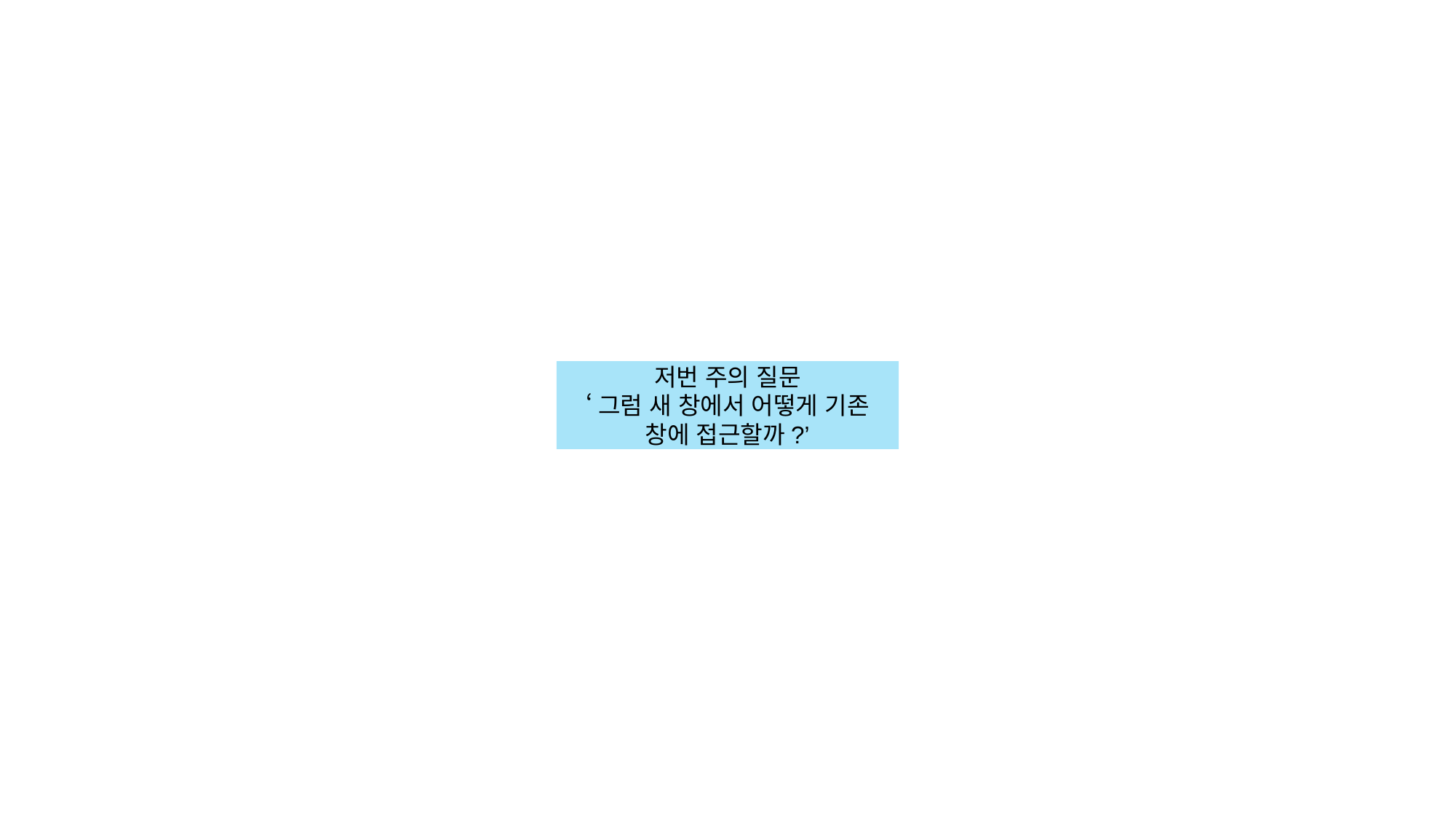

저번 주의 질문
‘그럼 새 창에서 어떻게 기존 창에 접근할까?’